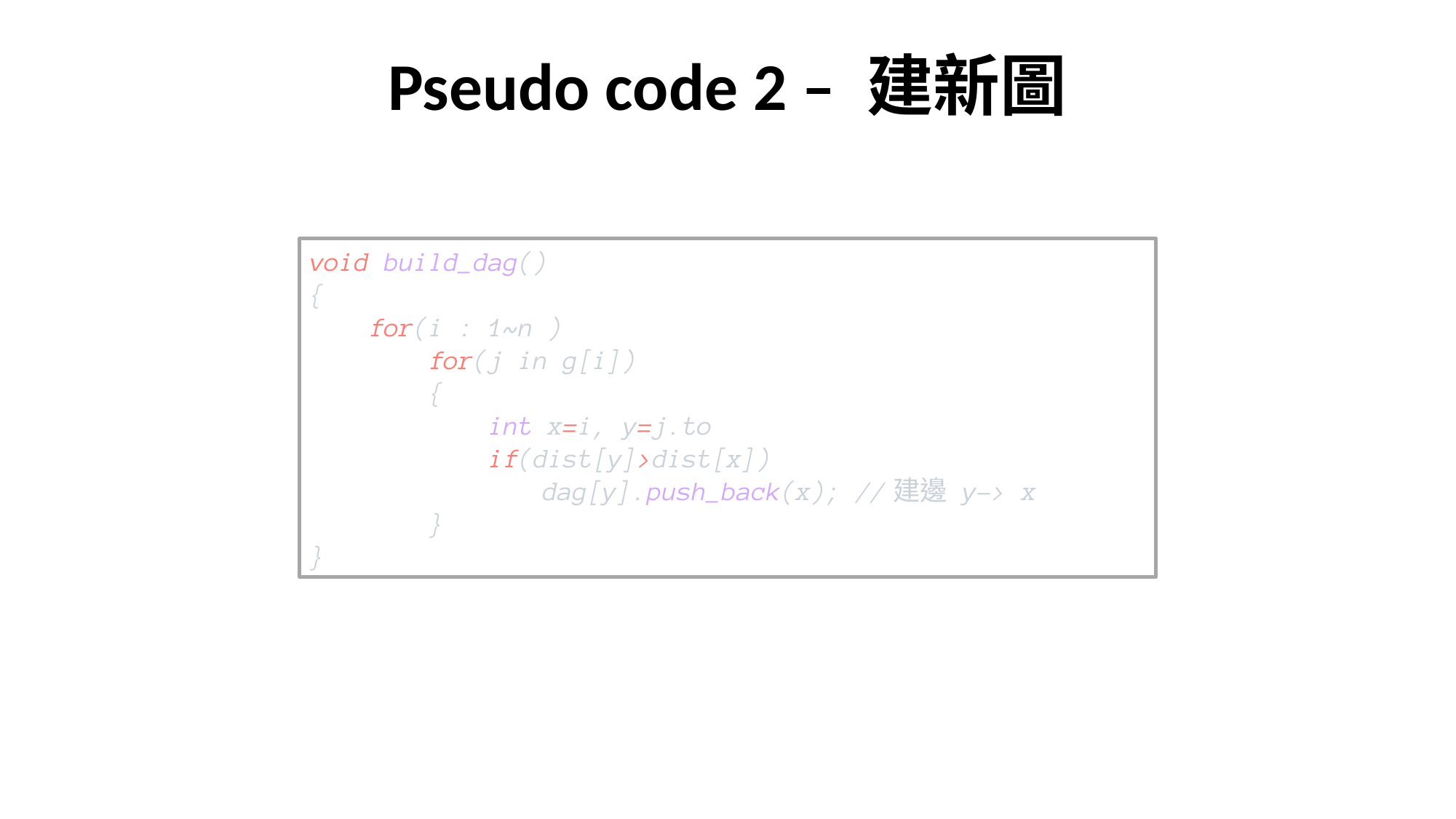

Pseudo code 2 – 建新圖
void build_dag()
{
    for(i : 1~n )
        for(j in g[i])
        {
            int x=i, y=j.to
            if(dist[y]>dist[x])
		 dag[y].push_back(x); //建邊 y-> x
        }
}